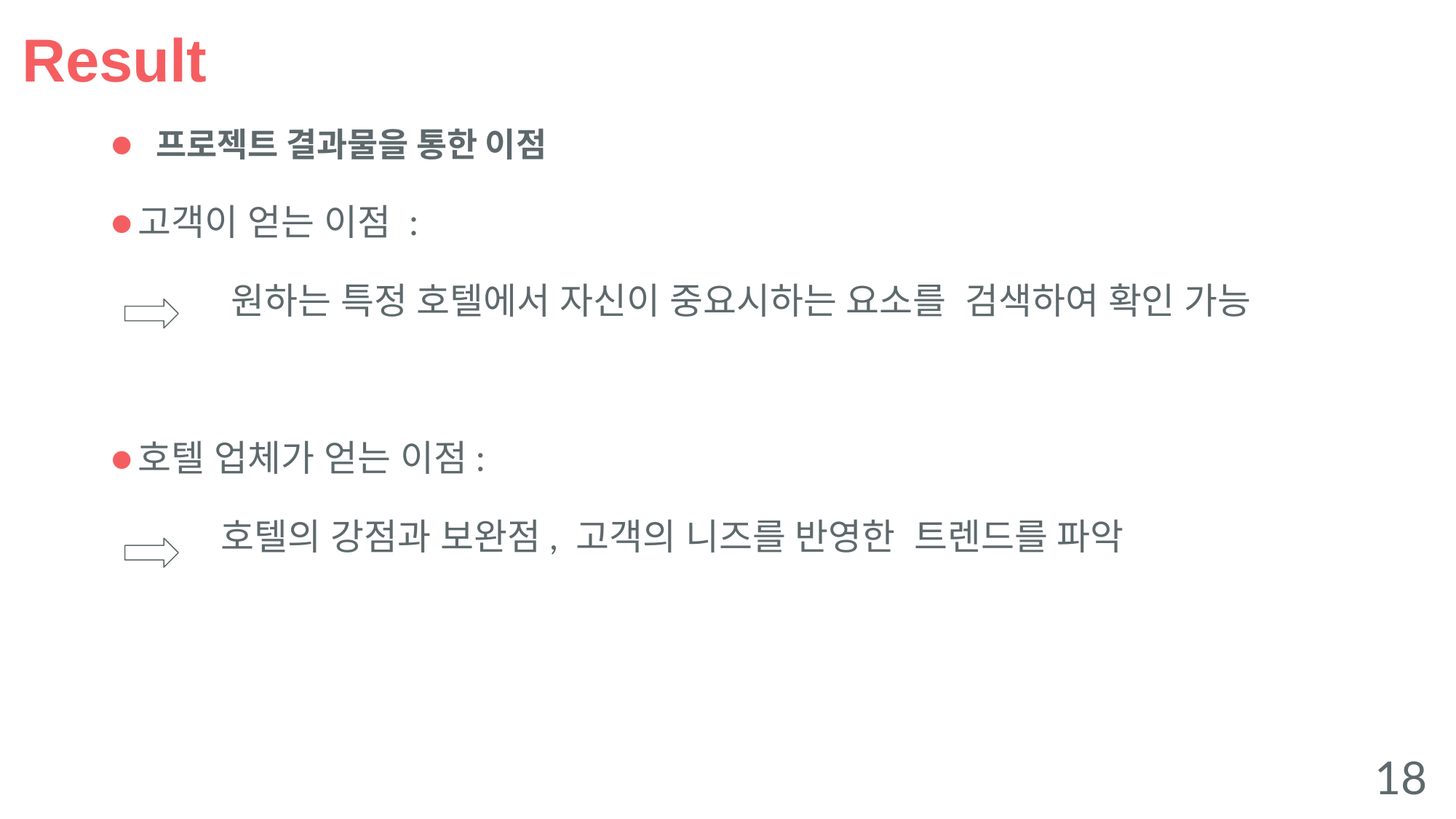

# Result
 프로젝트 결과물을 통한 이점

고객이 얻는 이점 :

            원하는 특정 호텔에서 자신이 중요시하는 요소를  검색하여 확인 가능

호텔 업체가 얻는 이점:

        호텔의 강점과 보완점, 고객의 니즈를 반영한  트렌드를 파악

18